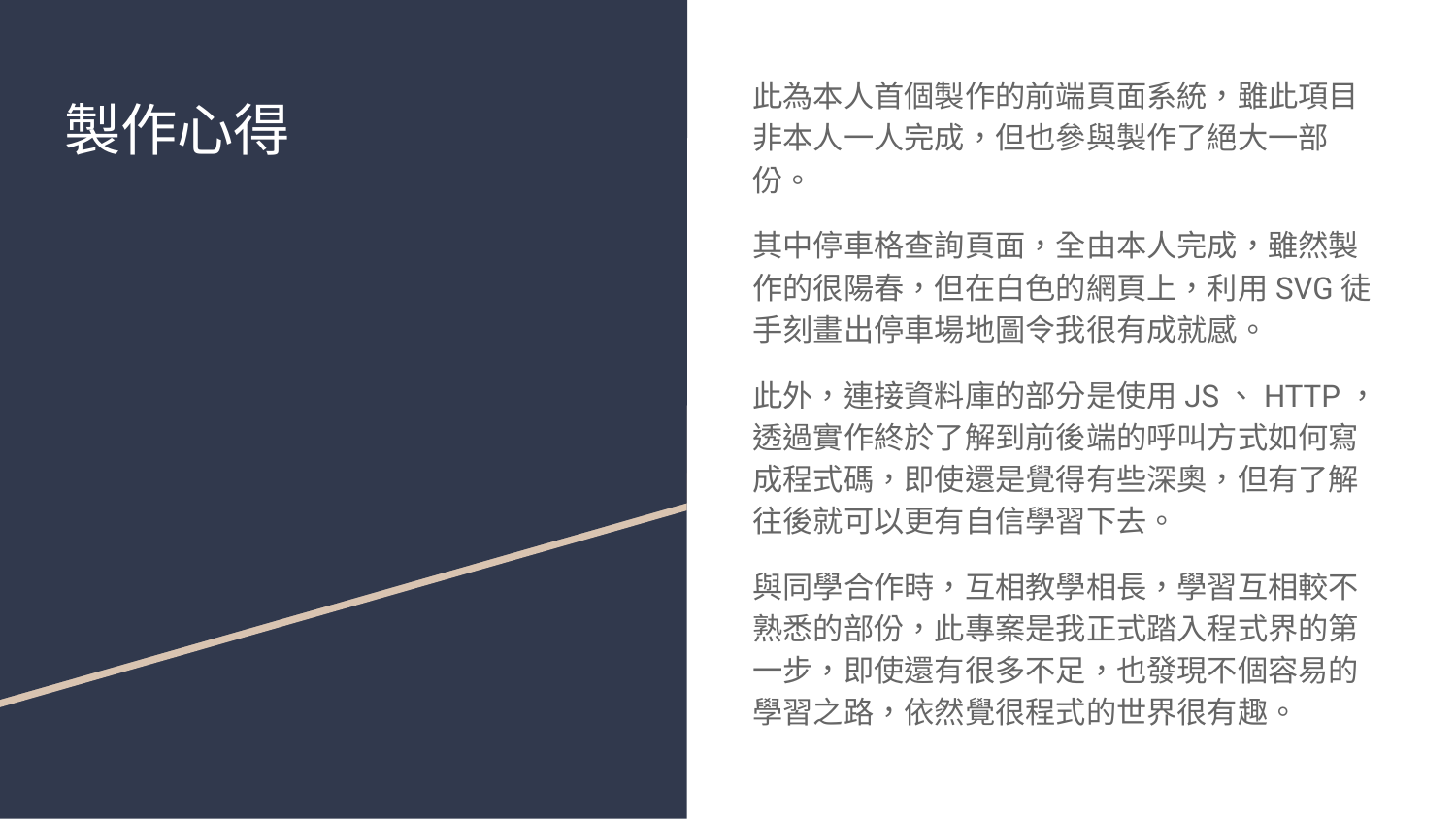

此為本人首個製作的前端頁面系統，雖此項目非本人一人完成，但也參與製作了絕大一部份。
其中停車格查詢頁面，全由本人完成，雖然製作的很陽春，但在白色的網頁上，利用SVG徒手刻畫出停車場地圖令我很有成就感。
此外，連接資料庫的部分是使用JS、HTTP，透過實作終於了解到前後端的呼叫方式如何寫成程式碼，即使還是覺得有些深奧，但有了解往後就可以更有自信學習下去。
與同學合作時，互相教學相長，學習互相較不熟悉的部份，此專案是我正式踏入程式界的第一步，即使還有很多不足，也發現不個容易的學習之路，依然覺很程式的世界很有趣。
# 製作心得